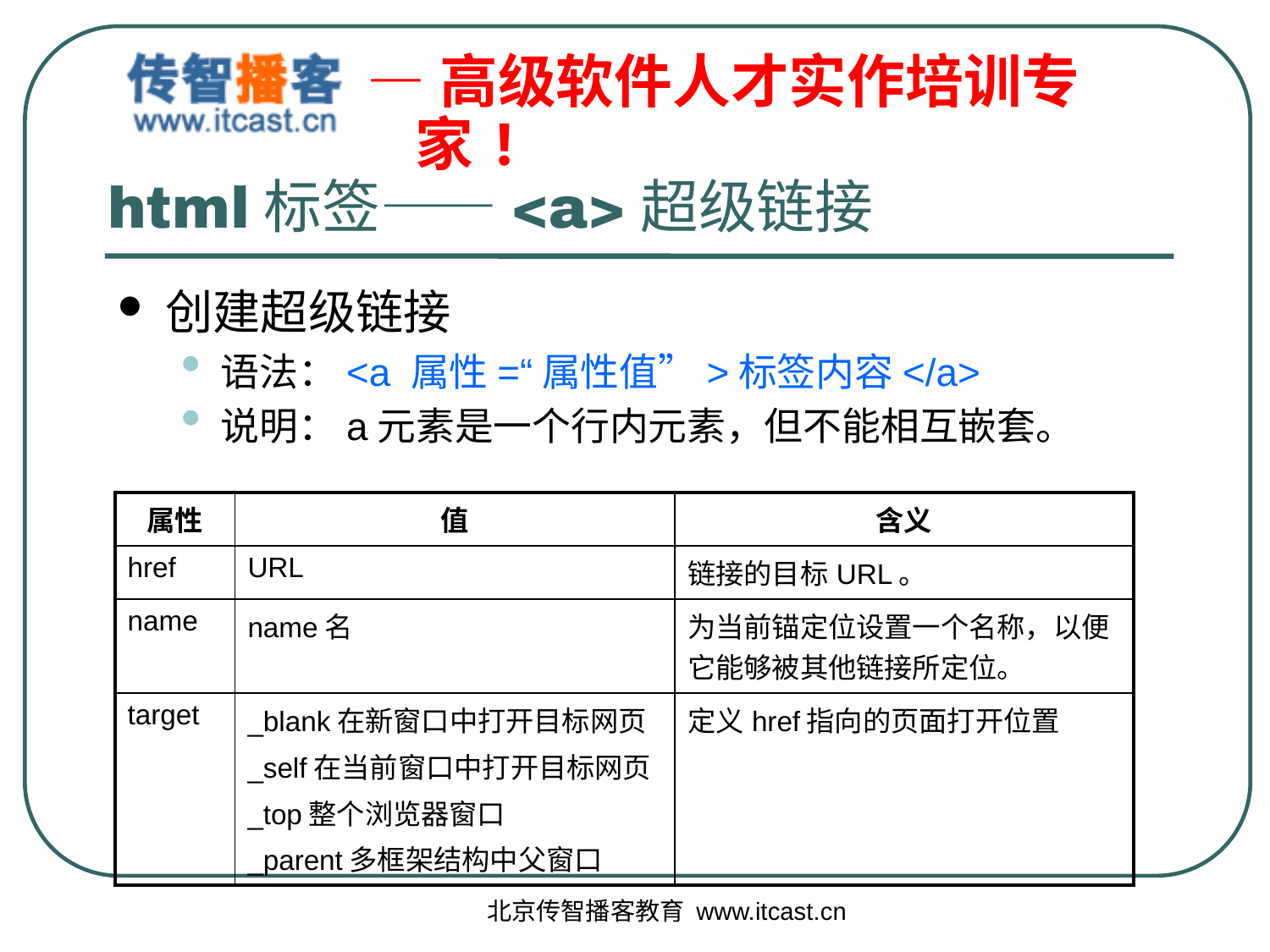

# html标签——<a>超级链接
创建超级链接
语法：<a 属性=“属性值”>标签内容</a>
说明：a元素是一个行内元素，但不能相互嵌套。
| 属性 | 值 | 含义 |
| --- | --- | --- |
| href | URL | 链接的目标URL。 |
| name | name名 | 为当前锚定位设置一个名称，以便它能够被其他链接所定位。 |
| target | \_blank在新窗口中打开目标网页 \_self在当前窗口中打开目标网页 \_top整个浏览器窗口 \_parent多框架结构中父窗口 | 定义href指向的页面打开位置 |